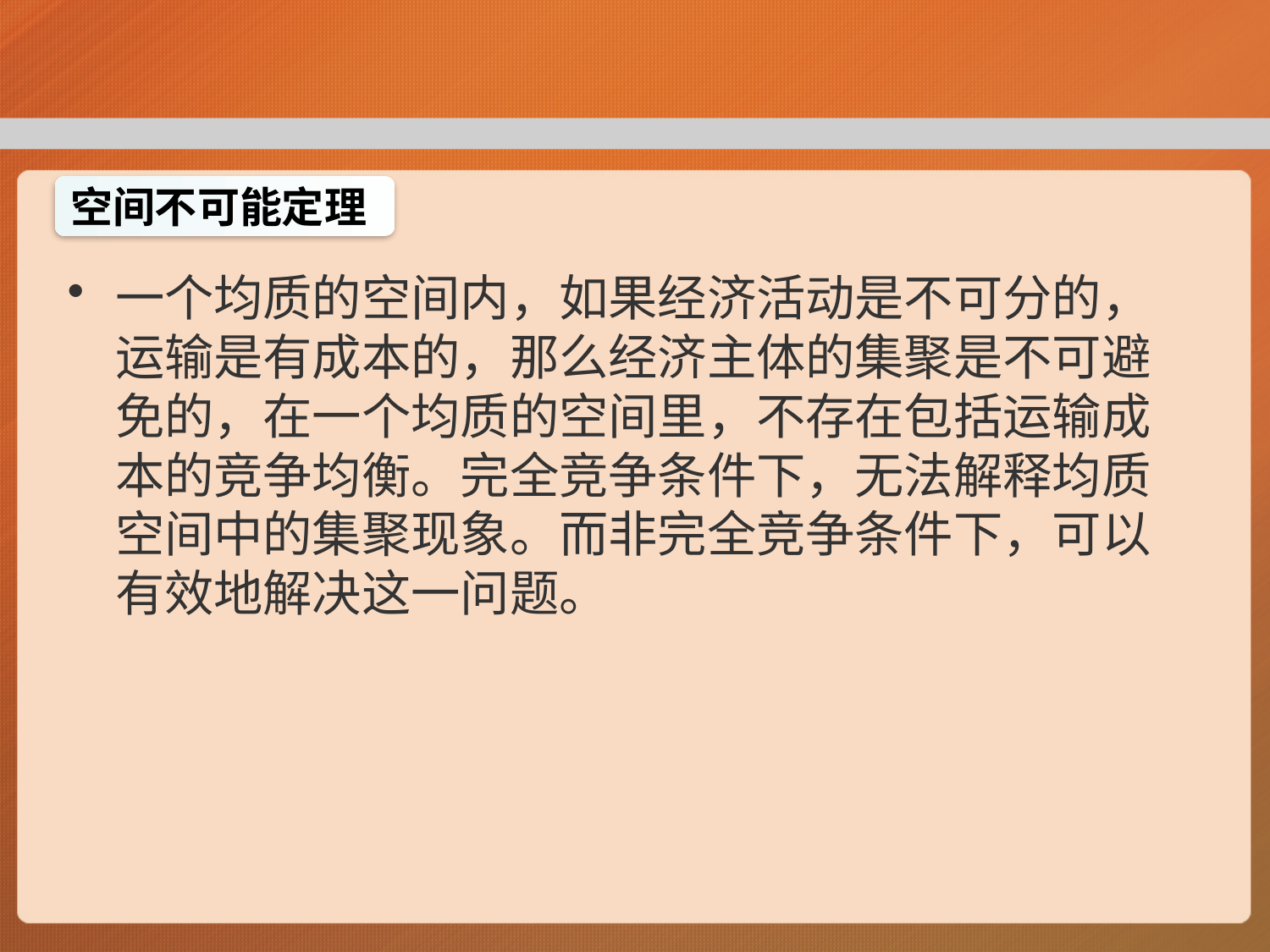

#
空间不可能定理

一个均质的空间内，如果经济活动是不可分的，运输是有成本的，那么经济主体的集聚是不可避免的，在一个均质的空间里，不存在包括运输成本的竞争均衡。完全竞争条件下，无法解释均质空间中的集聚现象。而非完全竞争条件下，可以有效地解决这一问题。